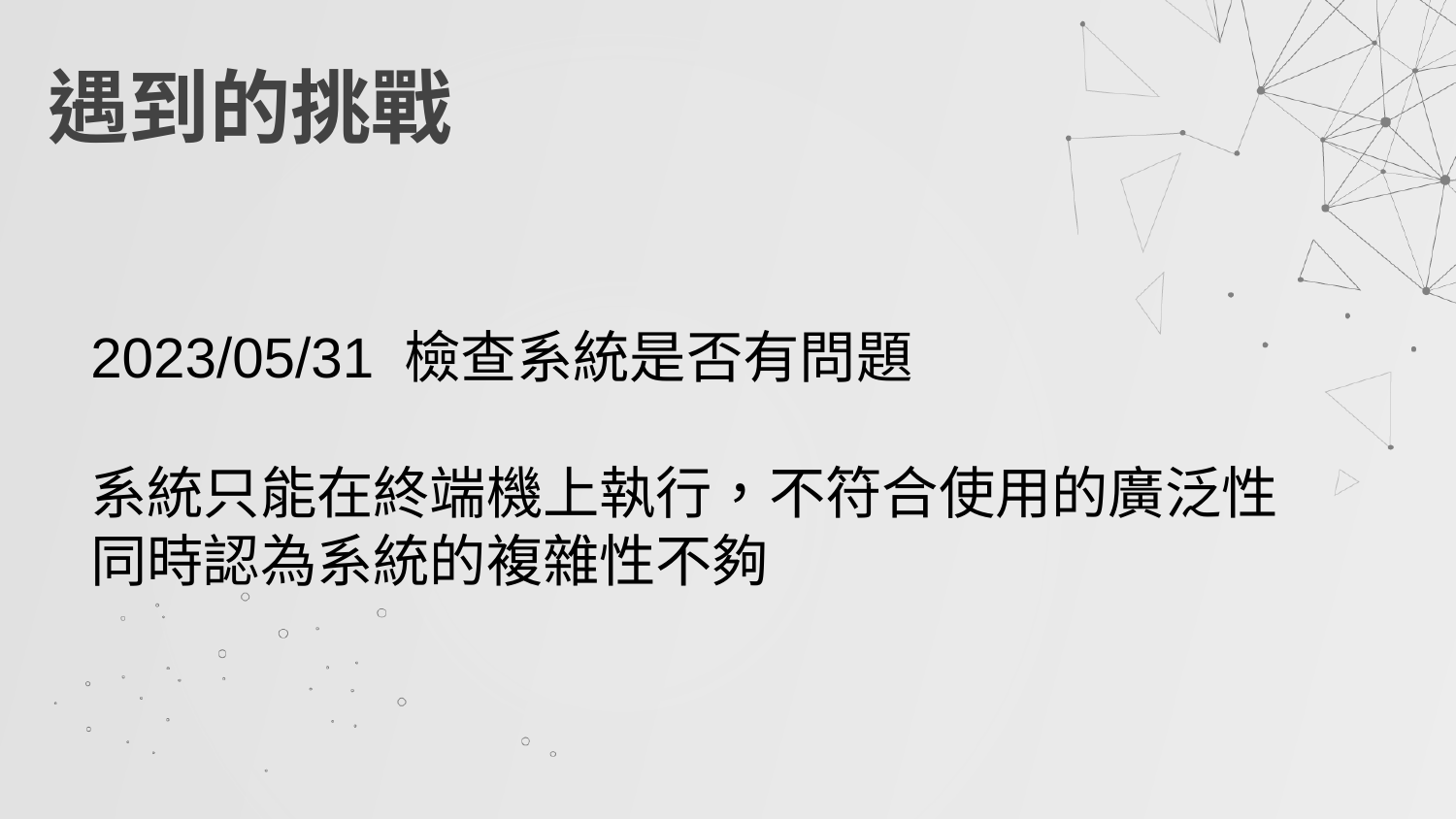

# 遇到的挑戰
2023/05/31 檢查系統是否有問題

系統只能在終端機上執行，不符合使用的廣泛性
同時認為系統的複雜性不夠